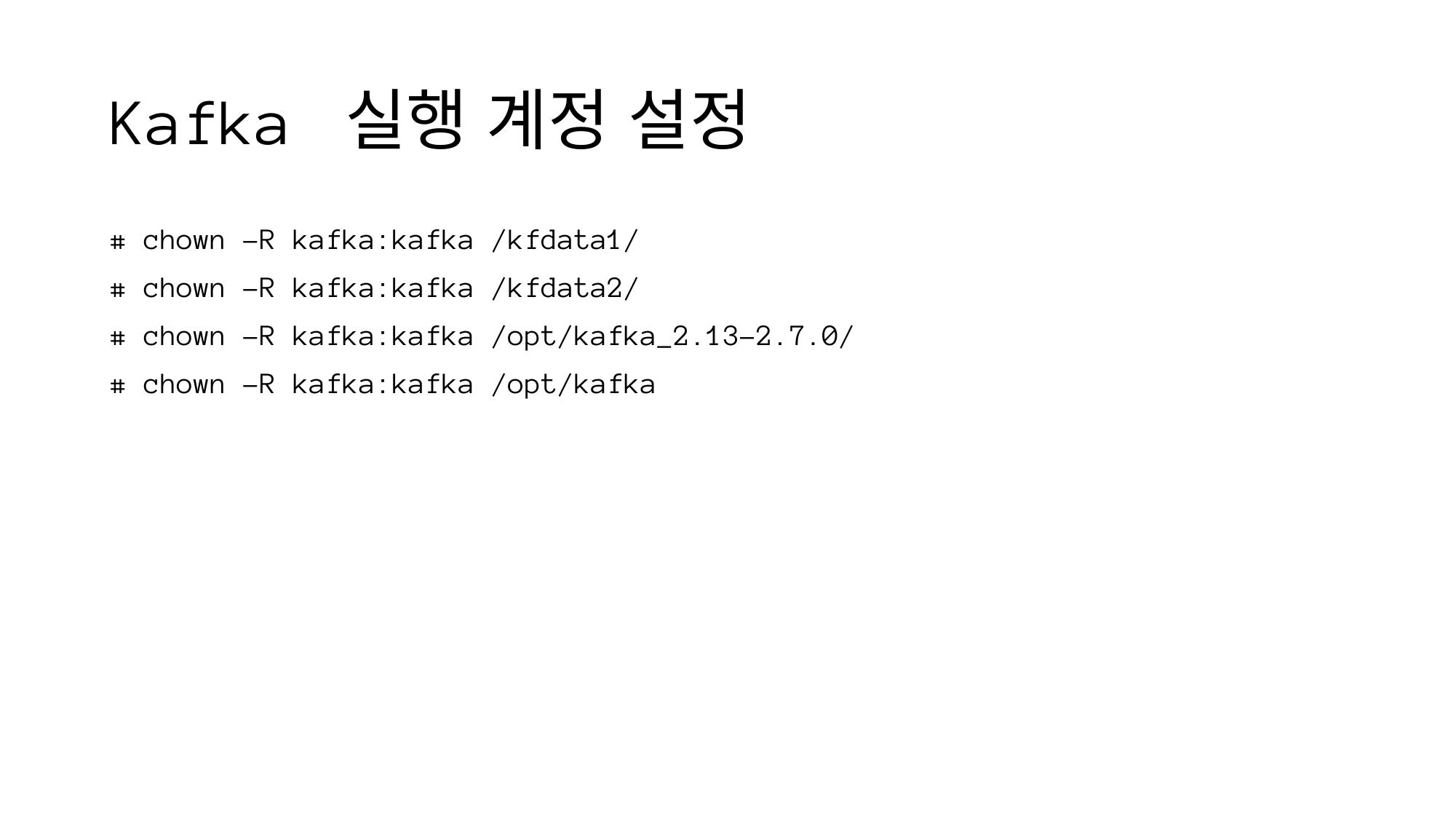

# Kafka 실행 계정 설정
# chown -R kafka:kafka /kfdata1/
# chown -R kafka:kafka /kfdata2/
# chown -R kafka:kafka /opt/kafka_2.13-2.7.0/
# chown -R kafka:kafka /opt/kafka